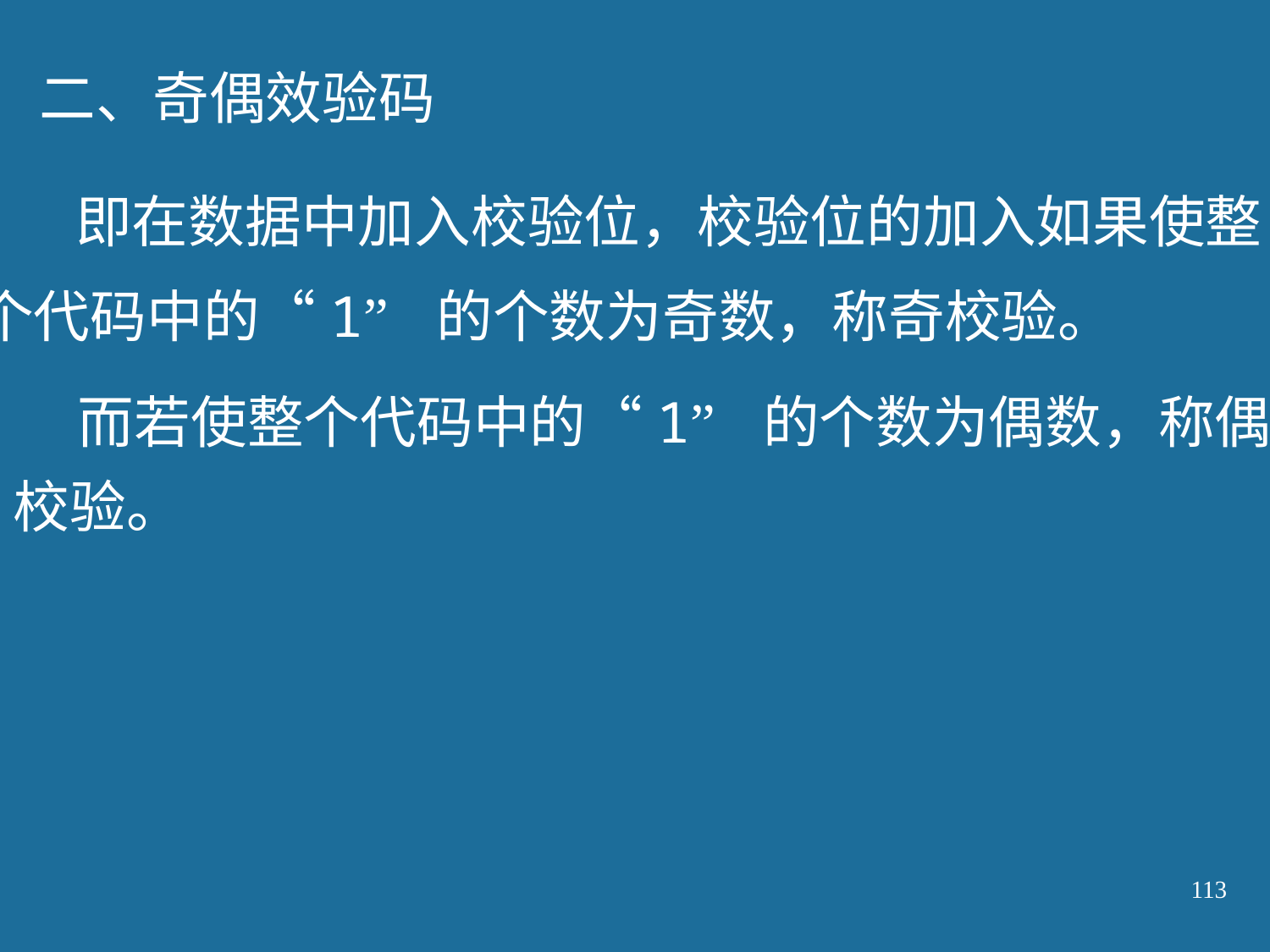

二、奇偶效验码
即在数据中加入校验位，校验位的加入如果使整
个代码中的“1” 的个数为奇数，称奇校验。
而若使整个代码中的“1” 的个数为偶数，称偶
校验。
113